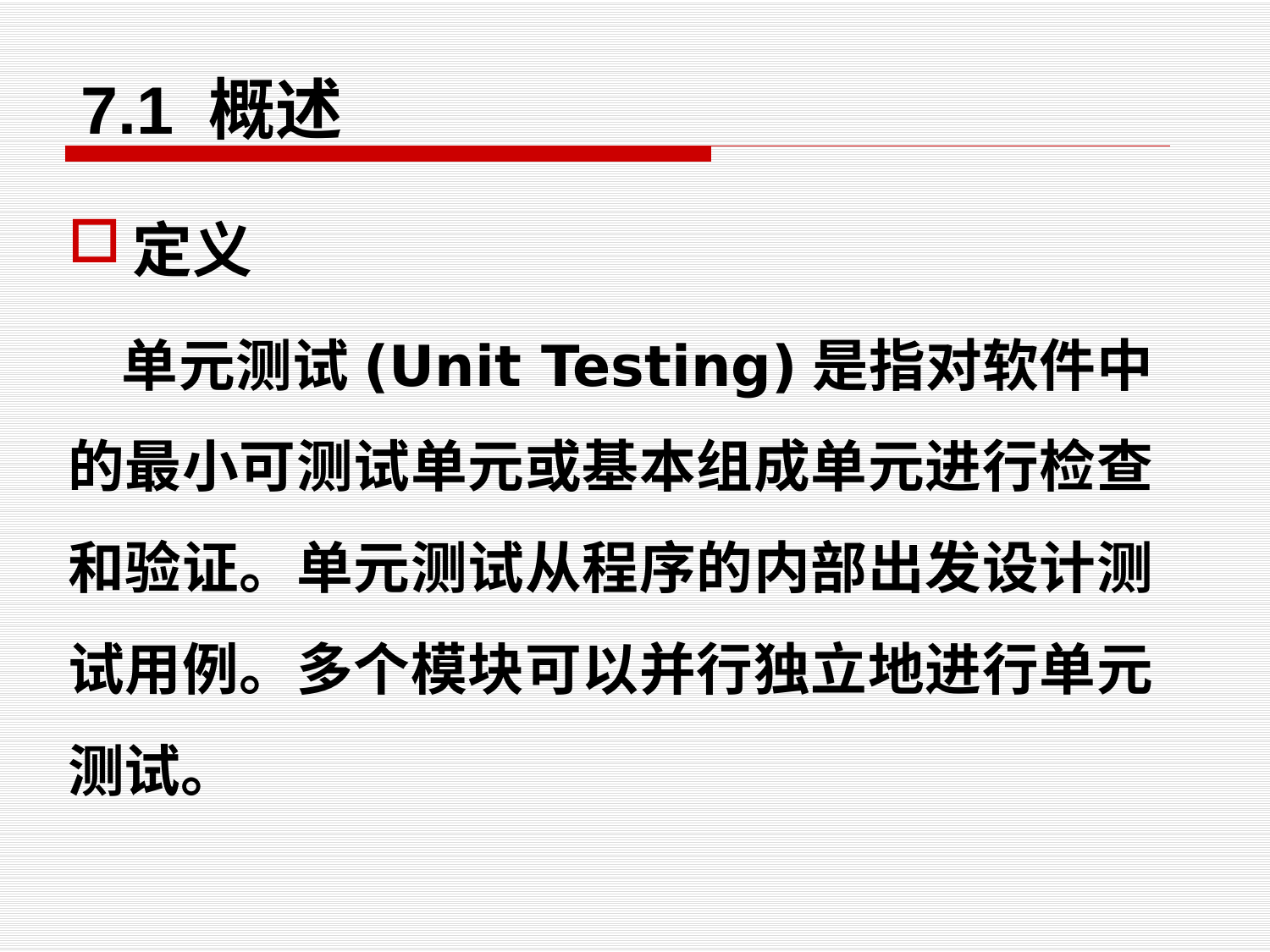

# 7.1 概述
定义
   单元测试(Unit Testing)是指对软件中的最小可测试单元或基本组成单元进行检查和验证。单元测试从程序的内部出发设计测试用例。多个模块可以并行独立地进行单元测试。